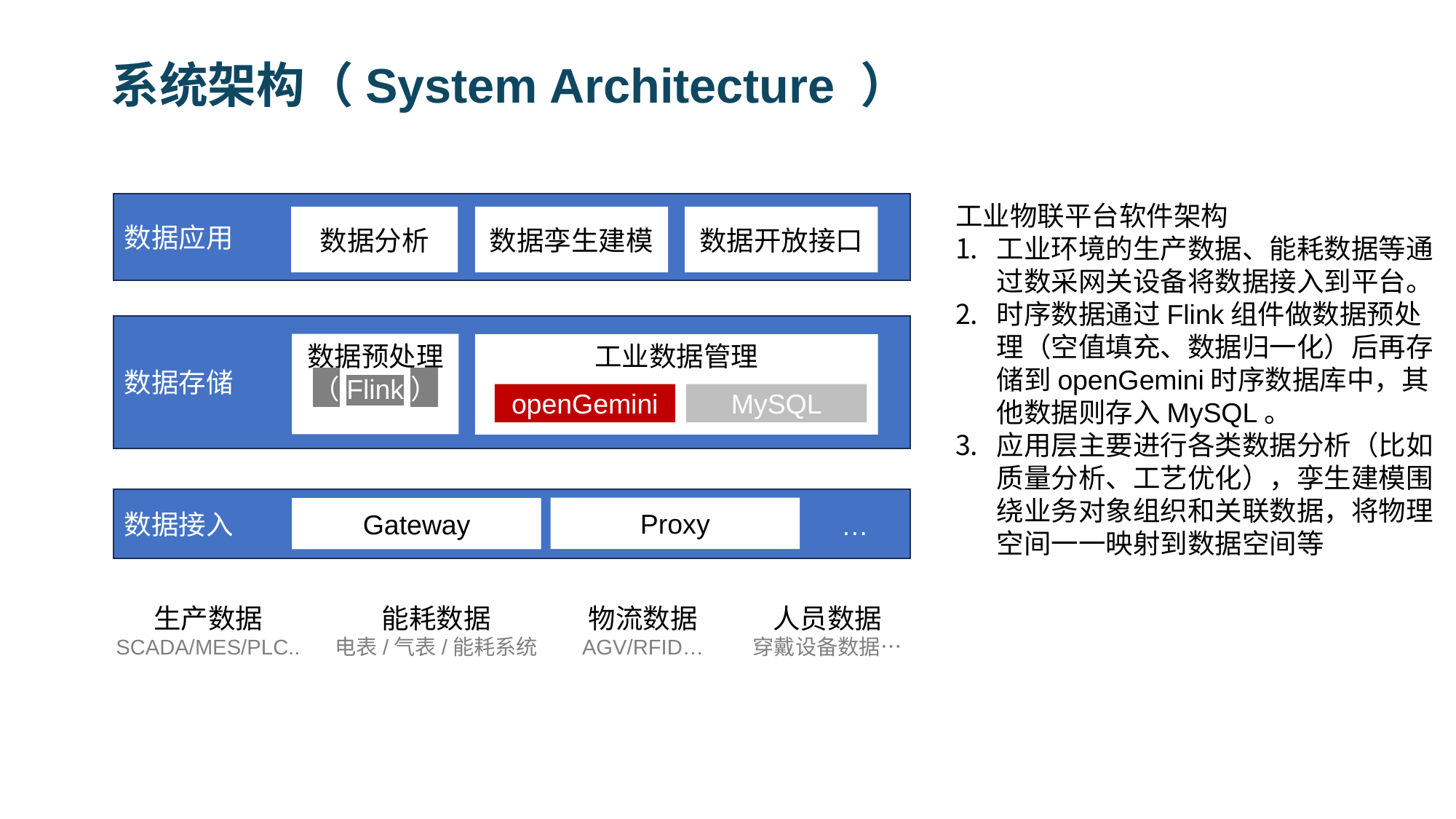

# 系统架构（System Architecture ）
数据应用
数据开放接口
数据孪生建模
数据分析
数据存储
数据预处理
（Flink）
工业数据管理

openGemini
MySQL
数据接入
Proxy
Gateway
…
生产数据
SCADA/MES/PLC..
能耗数据
电表/气表/能耗系统
物流数据
AGV/RFID…
人员数据
穿戴设备数据…
工业物联平台软件架构
工业环境的生产数据、能耗数据等通过数采网关设备将数据接入到平台。
时序数据通过Flink组件做数据预处理（空值填充、数据归一化）后再存储到openGemini时序数据库中，其他数据则存入MySQL。
应用层主要进行各类数据分析（比如质量分析、工艺优化），孪生建模围绕业务对象组织和关联数据，将物理空间一一映射到数据空间等